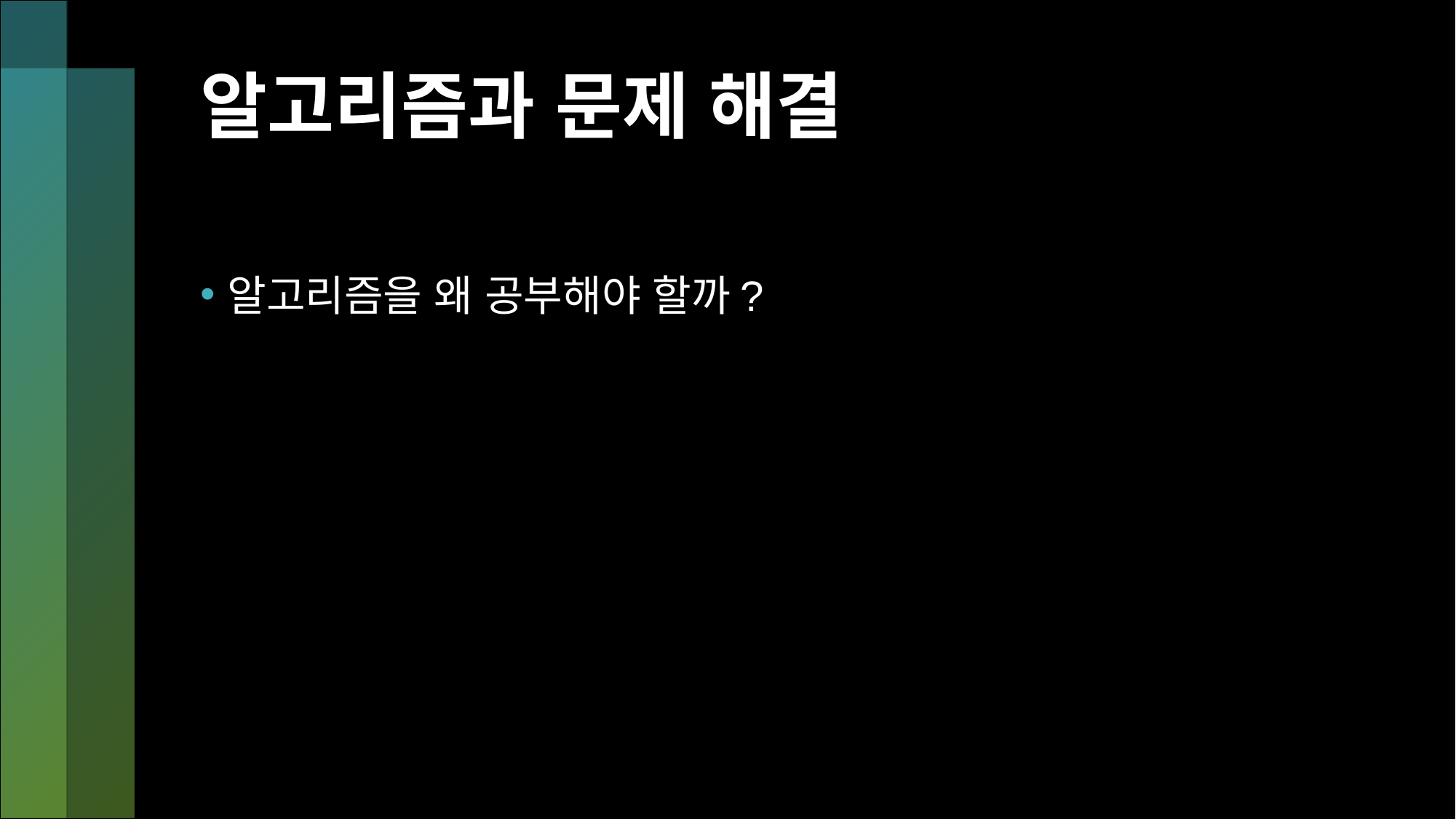

# 알고리즘과 문제 해결
알고리즘을 왜 공부해야 할까?